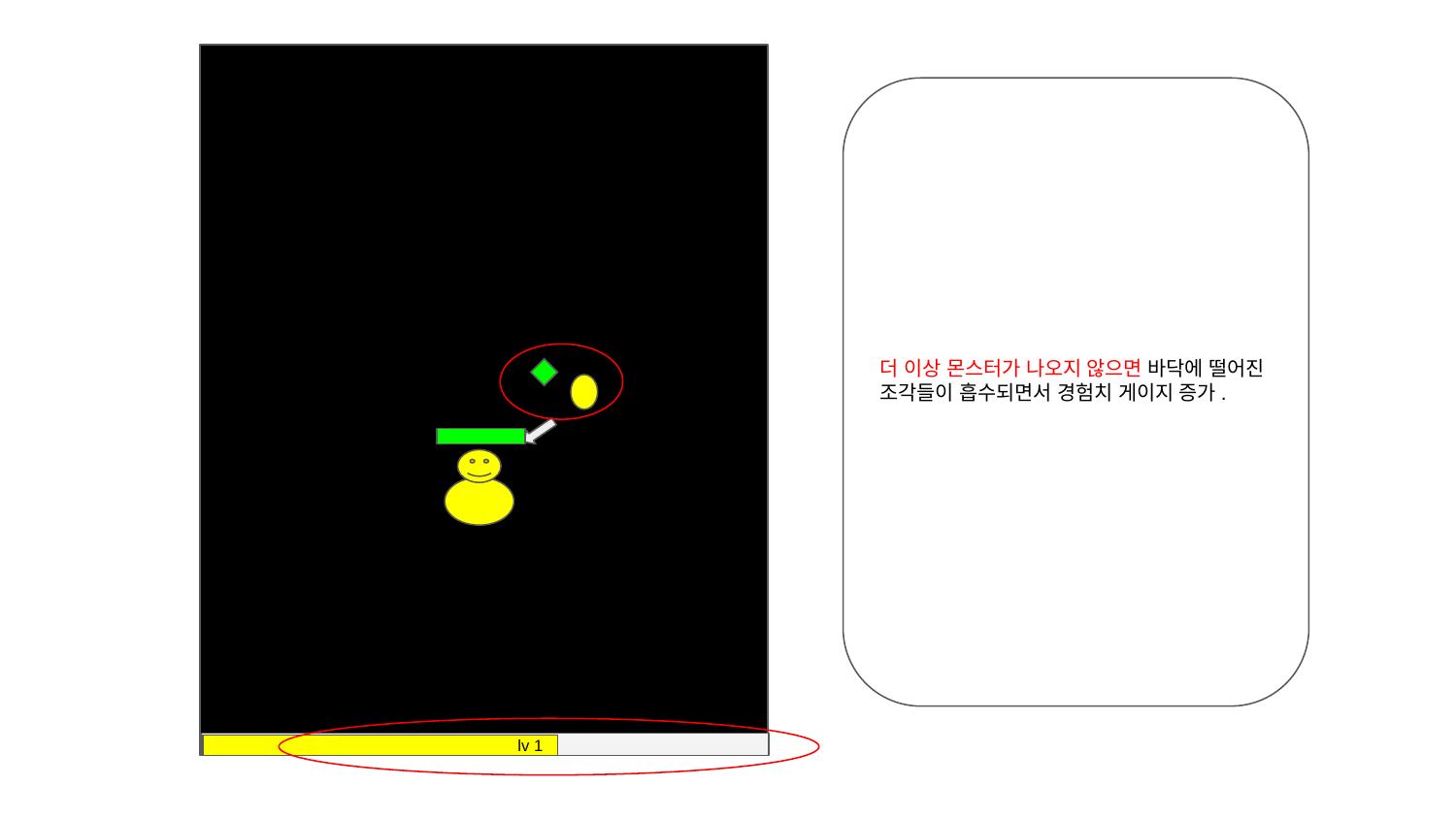

더 이상 몬스터가 나오지 않으면 바닥에 떨어진 조각들이 흡수되면서 경험치 게이지 증가.

lv 1